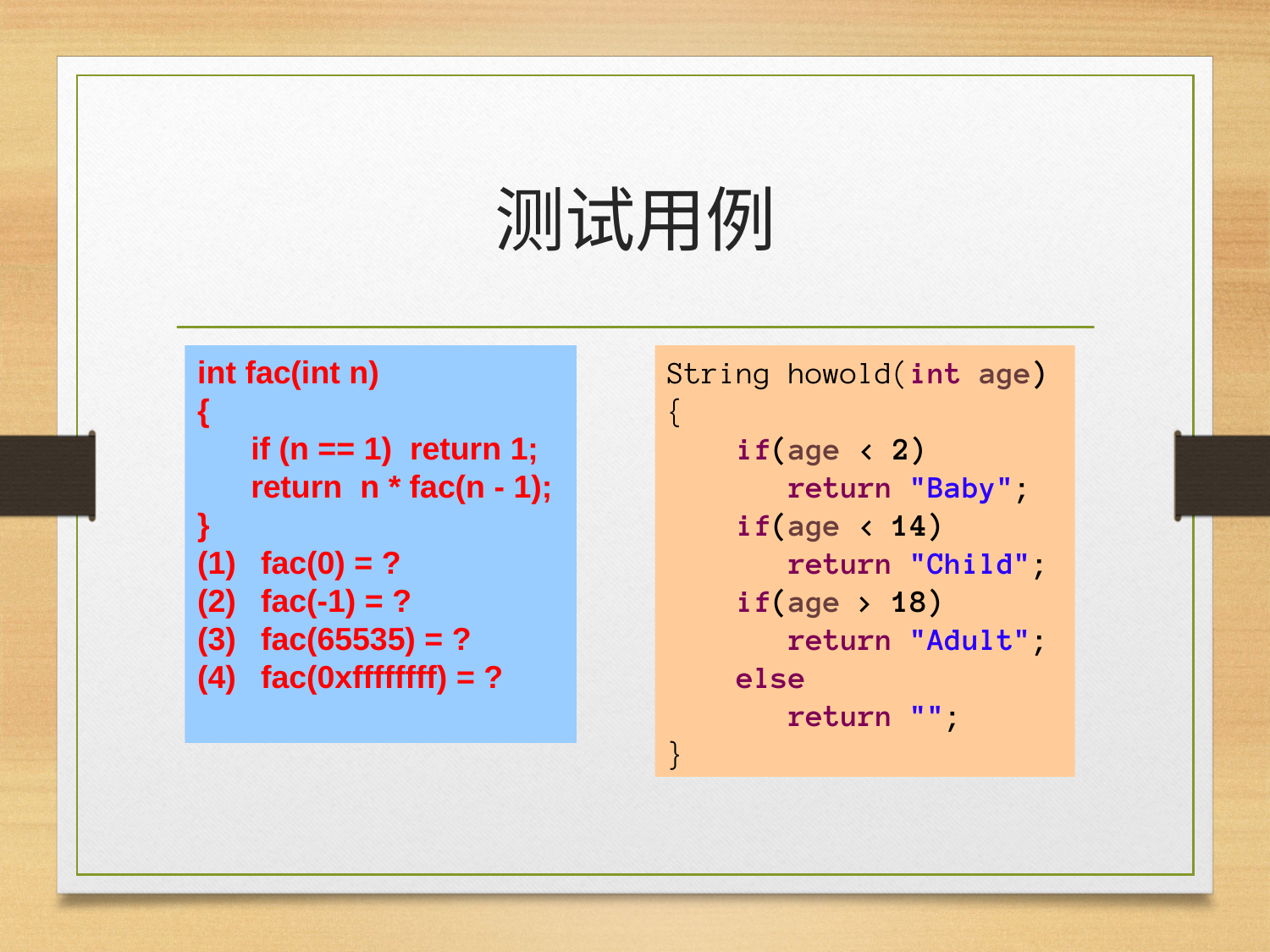

# 测试用例
int fac(int n)
{
      if (n == 1)  return 1;
      return  n * fac(n - 1);
}
fac(0) = ?
fac(-1) = ?
fac(65535) = ?
fac(0xffffffff) = ?

String howold(int age)
{
    if(age < 2)
       return "Baby";
    if(age < 14)
       return "Child";
    if(age > 18)
       return "Adult";
    else
       return "";
}